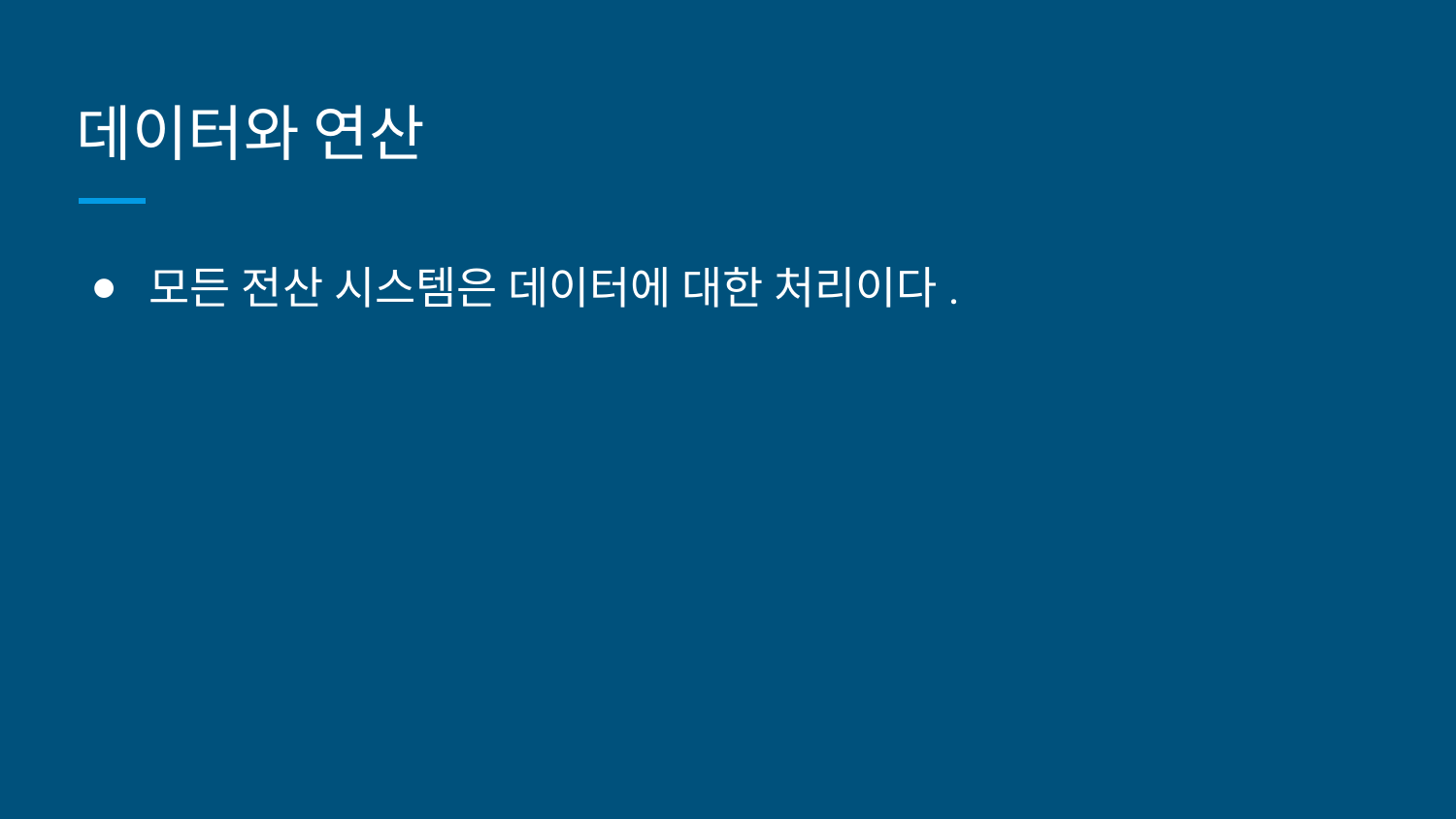

# 데이터와 연산
모든 전산 시스템은 데이터에 대한 처리이다.